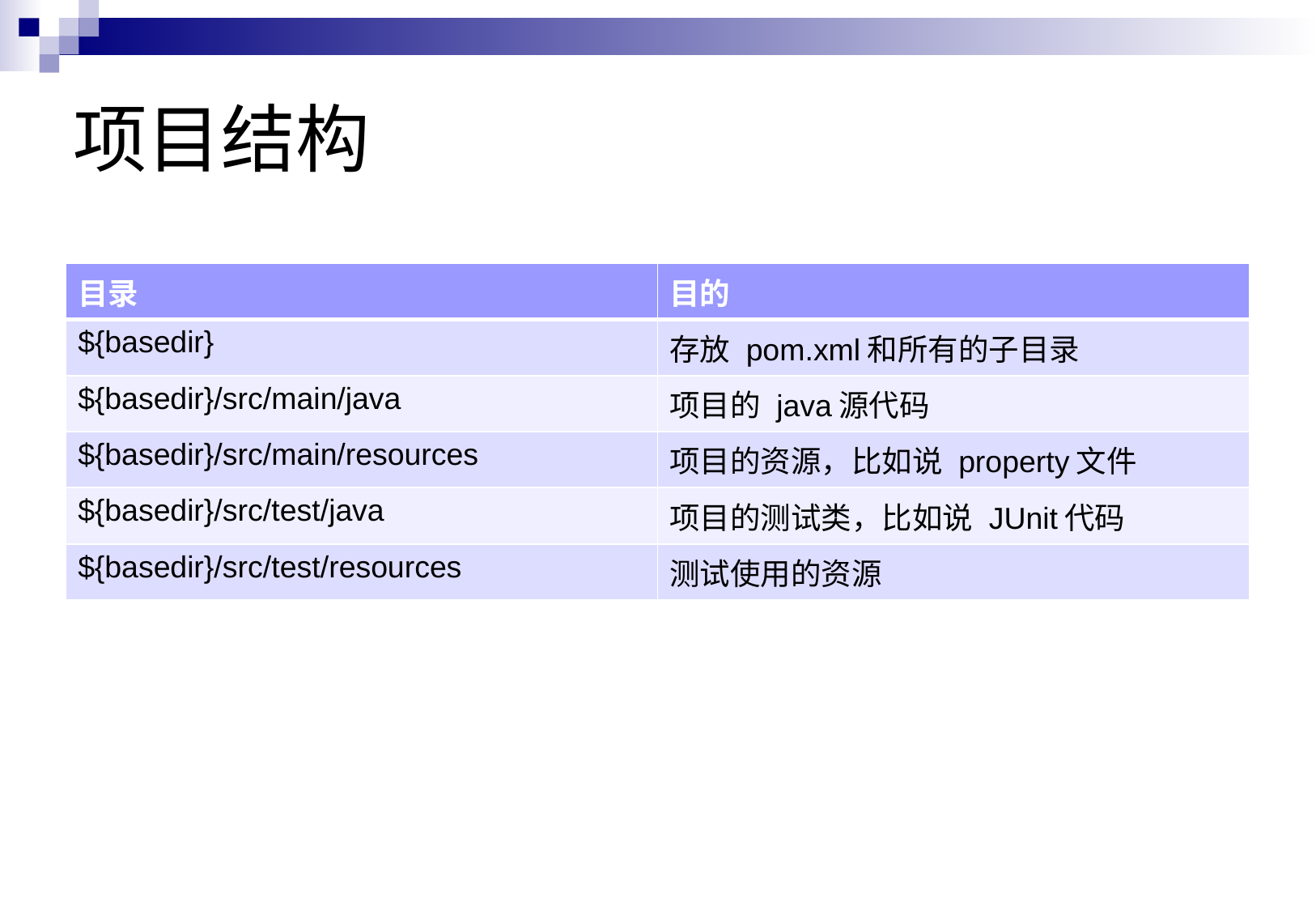

# 项目结构
| 目录 | 目的 |
| --- | --- |
| ${basedir} | 存放 pom.xml和所有的子目录 |
| ${basedir}/src/main/java | 项目的 java源代码 |
| ${basedir}/src/main/resources | 项目的资源，比如说 property文件 |
| ${basedir}/src/test/java | 项目的测试类，比如说 JUnit代码 |
| ${basedir}/src/test/resources | 测试使用的资源 |